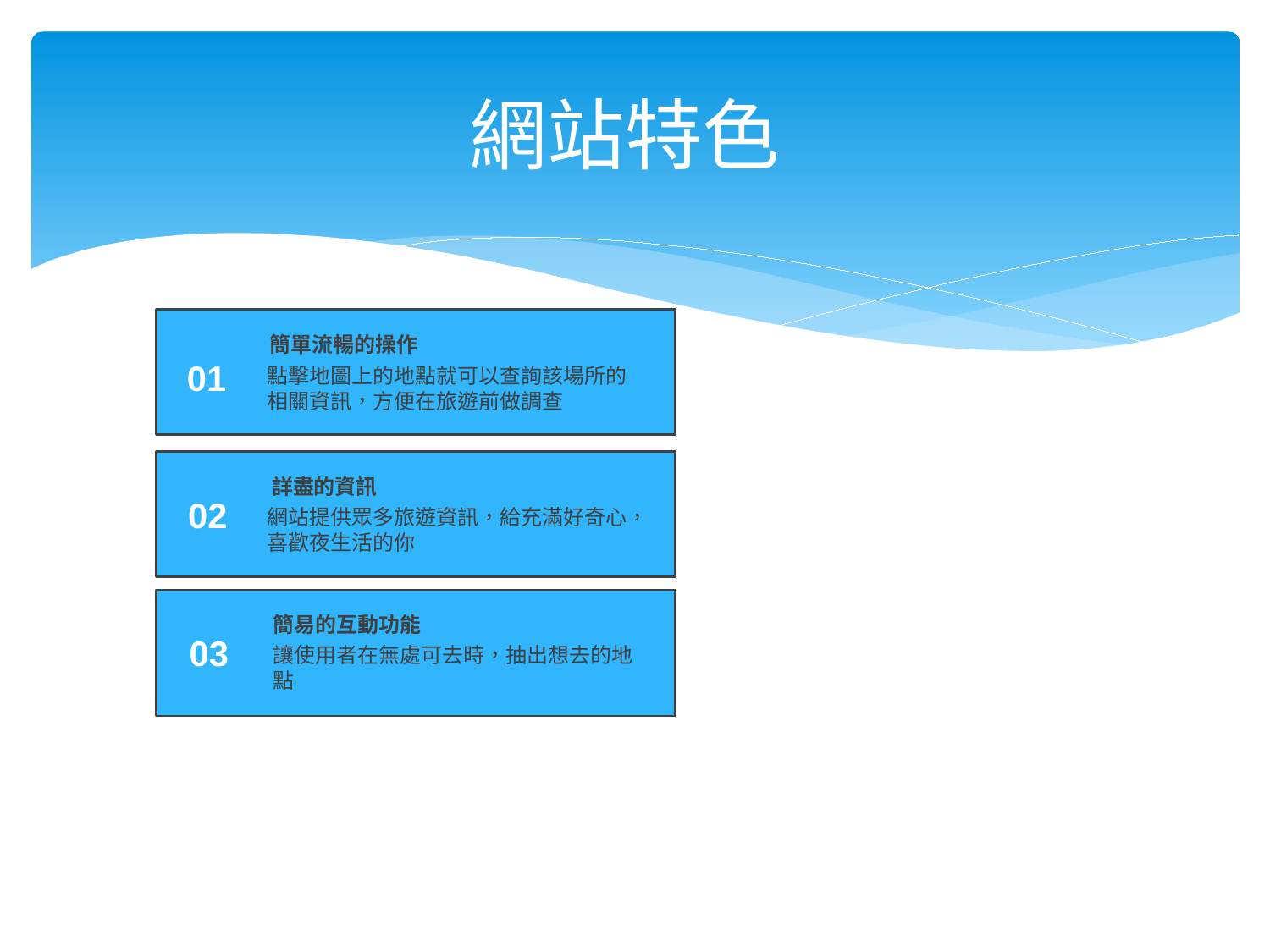

# 網站特色

詳盡的資訊
簡單流暢的操作
點擊地圖上的地點就可以查詢該場所的相關資訊，方便在旅遊前做調查
01

詳盡的資訊
網站提供眾多旅遊資訊，給充滿好奇心，喜歡夜生活的你
02

簡易的互動功能
讓使用者在無處可去時，抽出想去的地點
03